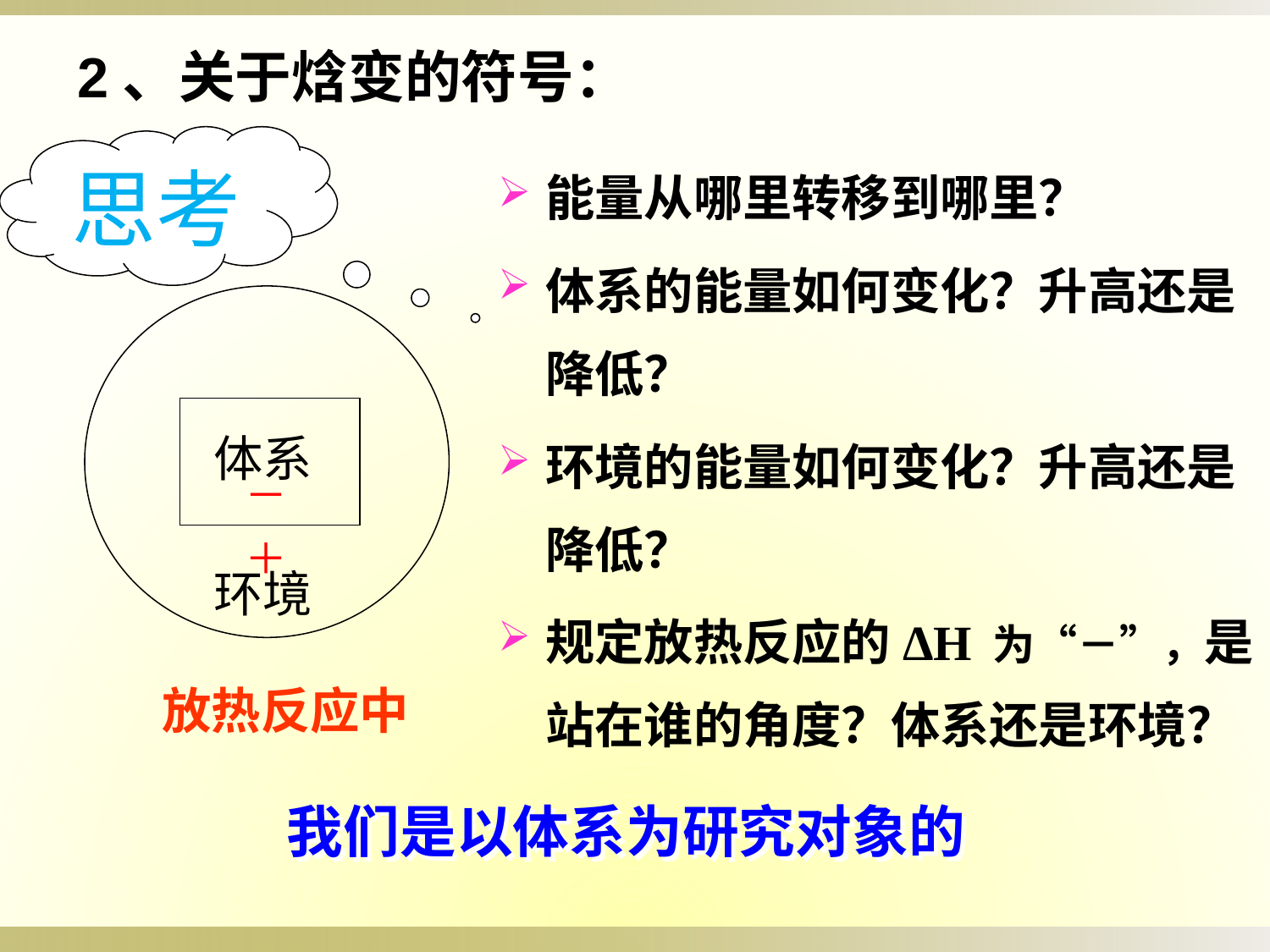

2、关于焓变的符号：
思考
能量从哪里转移到哪里？
体系的能量如何变化？升高还是降低？
环境的能量如何变化？升高还是降低？
规定放热反应的ΔH 为“－”，是站在谁的角度？体系还是环境？

体系
－
＋
环境
放热反应中
我们是以体系为研究对象的